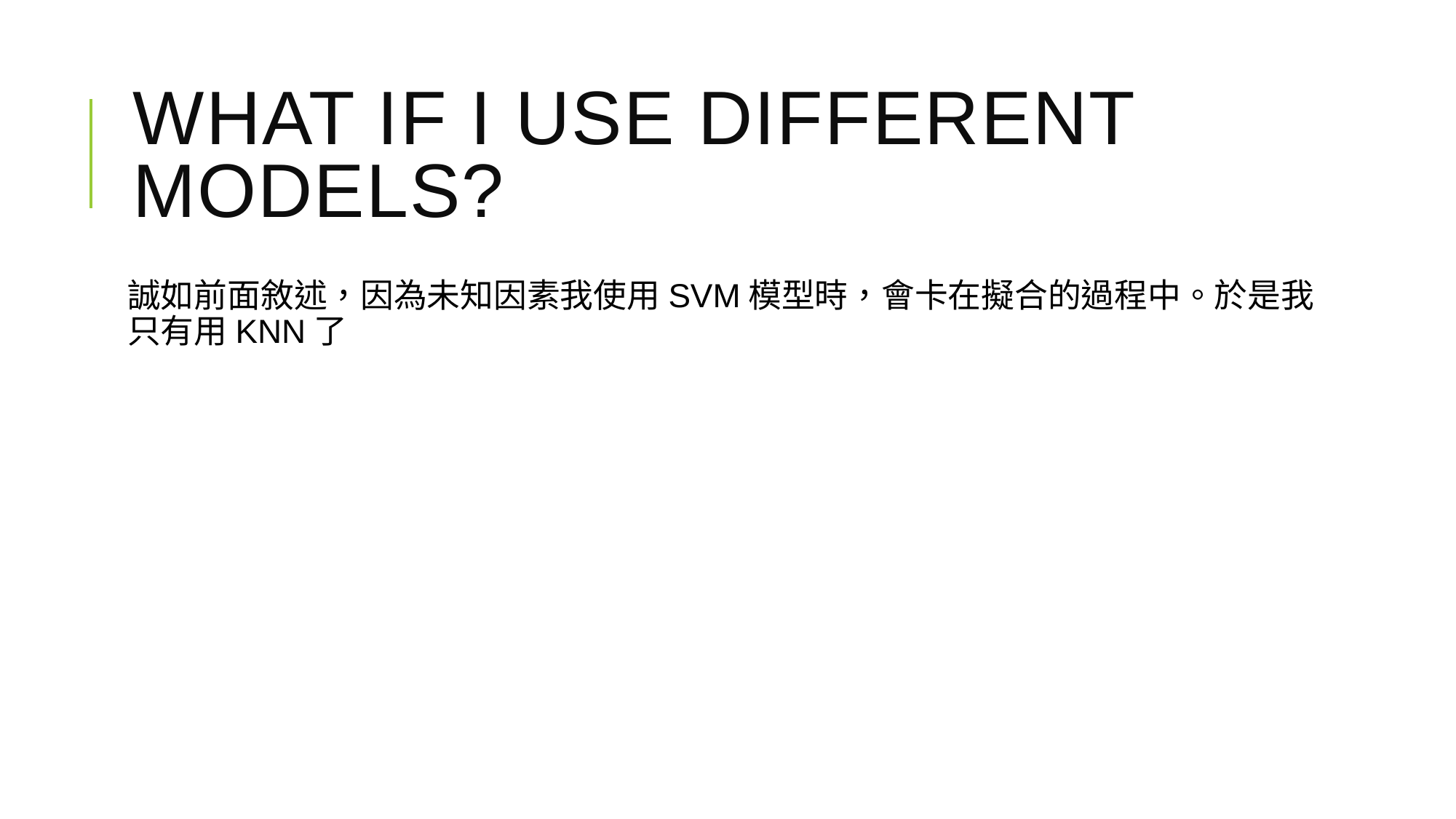

# WHAT IF I USE DIFFERENT MODELS?
誠如前面敘述，因為未知因素我使用SVM模型時，會卡在擬合的過程中。於是我只有用KNN了